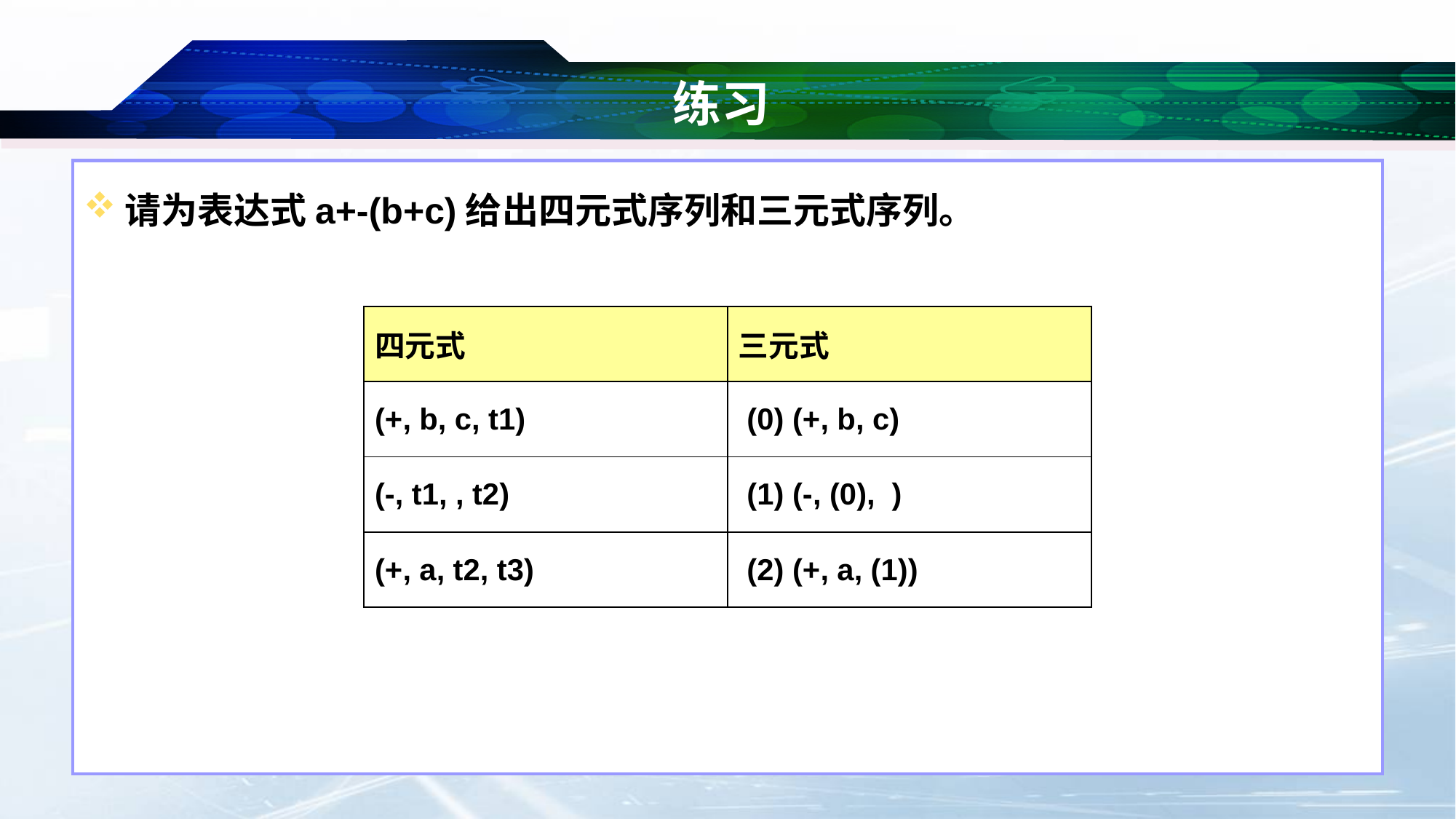

# 练习
请为表达式a+-(b+c)给出四元式序列和三元式序列。

| 四元式 | 三元式 |
| --- | --- |
| (+, b, c, t1) | (0) (+, b, c) |
| (-, t1, , t2) | (1) (-, (0), ) |
| (+, a, t2, t3) | (2) (+, a, (1)) |